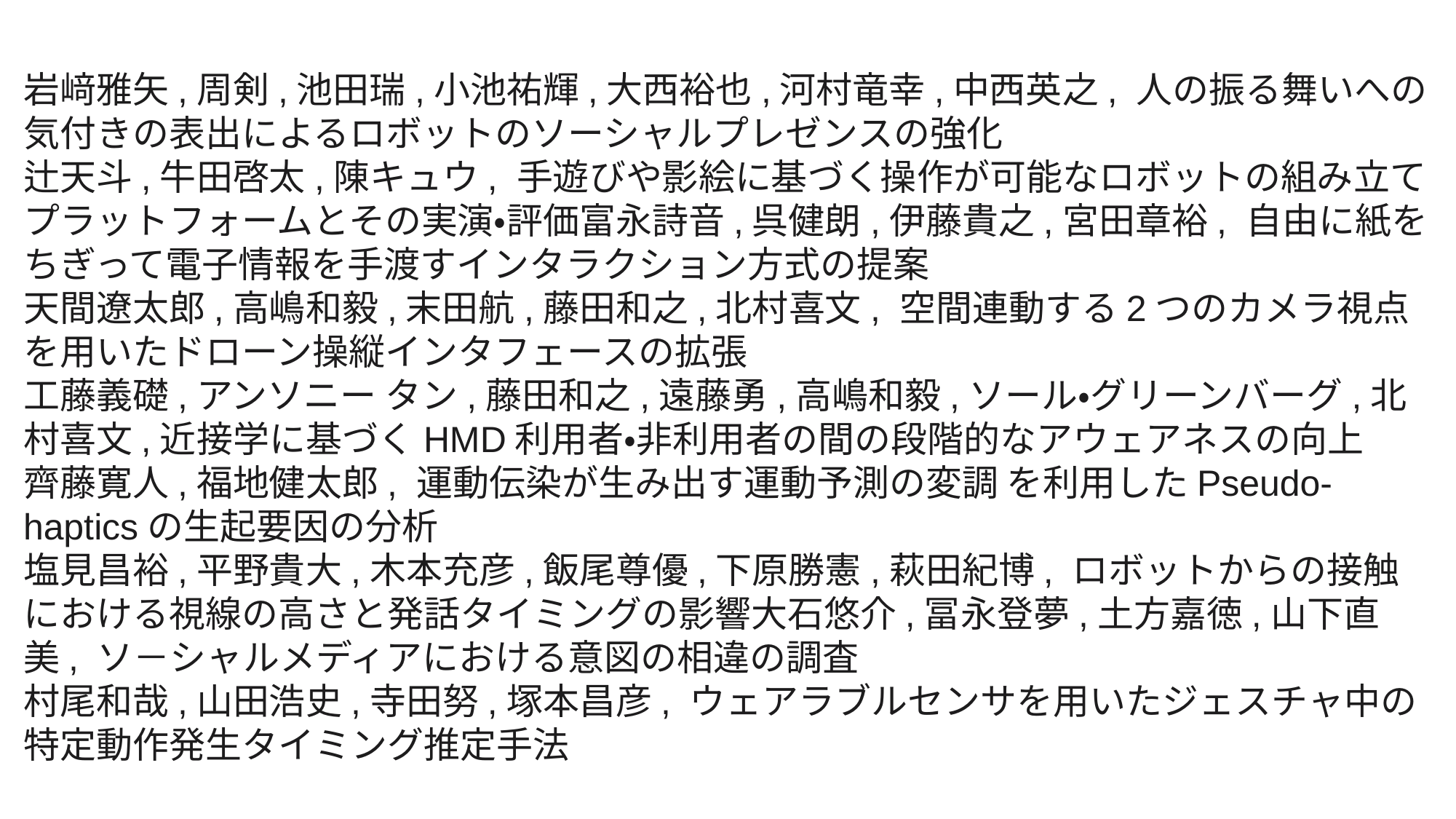

岩﨑雅矢,周剣,池田瑞,小池祐輝,大西裕也,河村竜幸,中西英之, 人の振る舞いへの気付きの表出によるロボットのソーシャルプレゼンスの強化
辻天斗,牛田啓太,陳キュウ, 手遊びや影絵に基づく操作が可能なロボットの組み立てプラットフォームとその実演・評価富永詩音,呉健朗,伊藤貴之,宮田章裕, 自由に紙をちぎって電子情報を手渡すインタラクション方式の提案
天間遼太郎,高嶋和毅,末田航,藤田和之,北村喜文, 空間連動する2つのカメラ視点を用いたドローン操縦インタフェースの拡張
工藤義礎,アンソニー タン,藤田和之,遠藤勇,高嶋和毅,ソール・グリーンバーグ,北村喜文,近接学に基づくHMD利用者・非利用者の間の段階的なアウェアネスの向上
齊藤寛人,福地健太郎, 運動伝染が生み出す運動予測の変調 を利用したPseudo-hapticsの生起要因の分析
塩見昌裕,平野貴大,木本充彦,飯尾尊優,下原勝憲,萩田紀博, ロボットからの接触における視線の高さと発話タイミングの影響大石悠介,冨永登夢,土方嘉徳,山下直美, ソ－シャルメディアにおける意図の相違の調査
村尾和哉,山田浩史,寺田努,塚本昌彦, ウェアラブルセンサを用いたジェスチャ中の特定動作発生タイミング推定手法